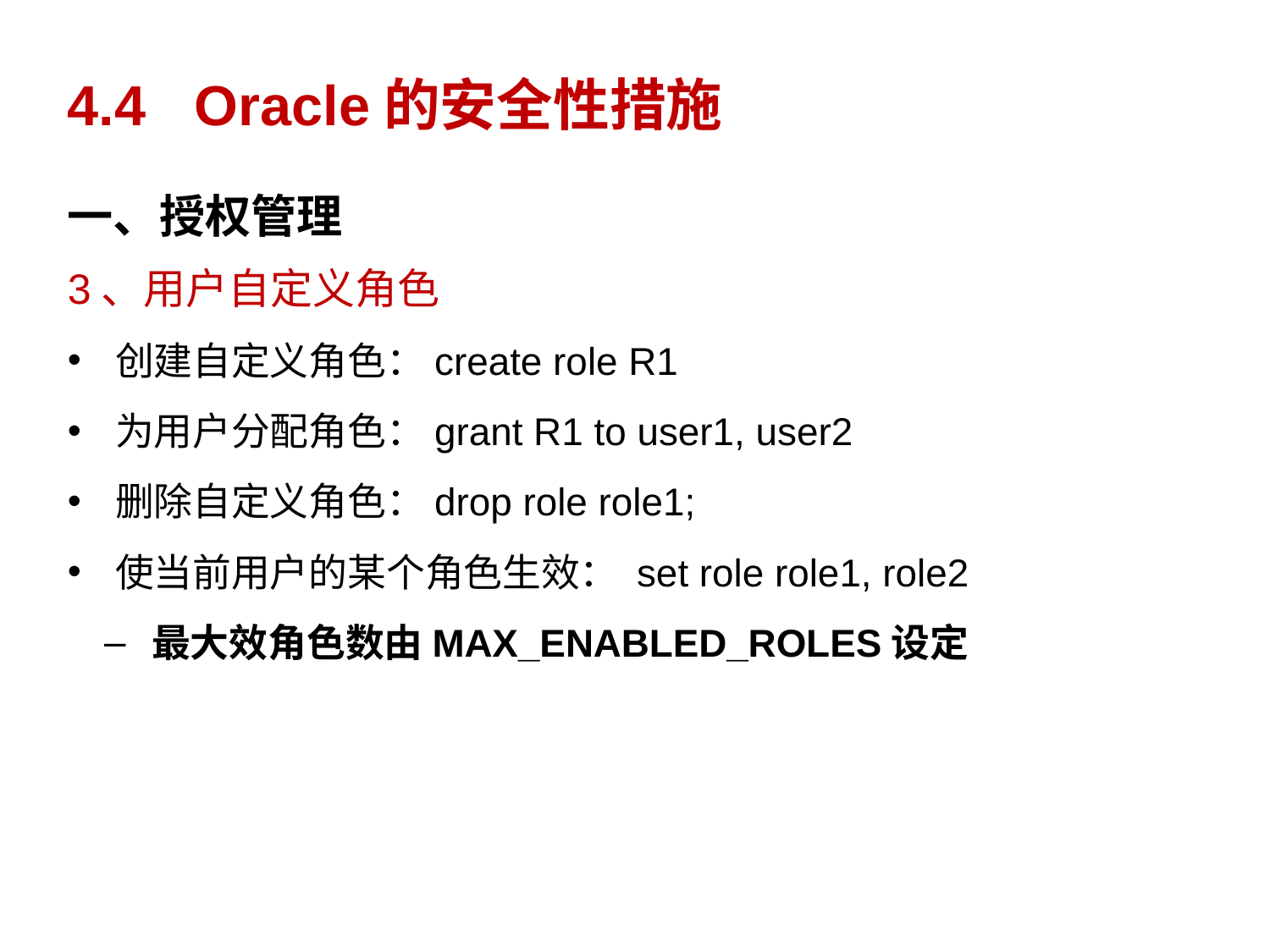

# 4.4	Oracle的安全性措施
一、授权管理
3、用户自定义角色
创建自定义角色：create role R1
为用户分配角色：grant R1 to user1, user2
删除自定义角色：drop role role1;
使当前用户的某个角色生效： set role role1, role2
最大效角色数由MAX_ENABLED_ROLES设定